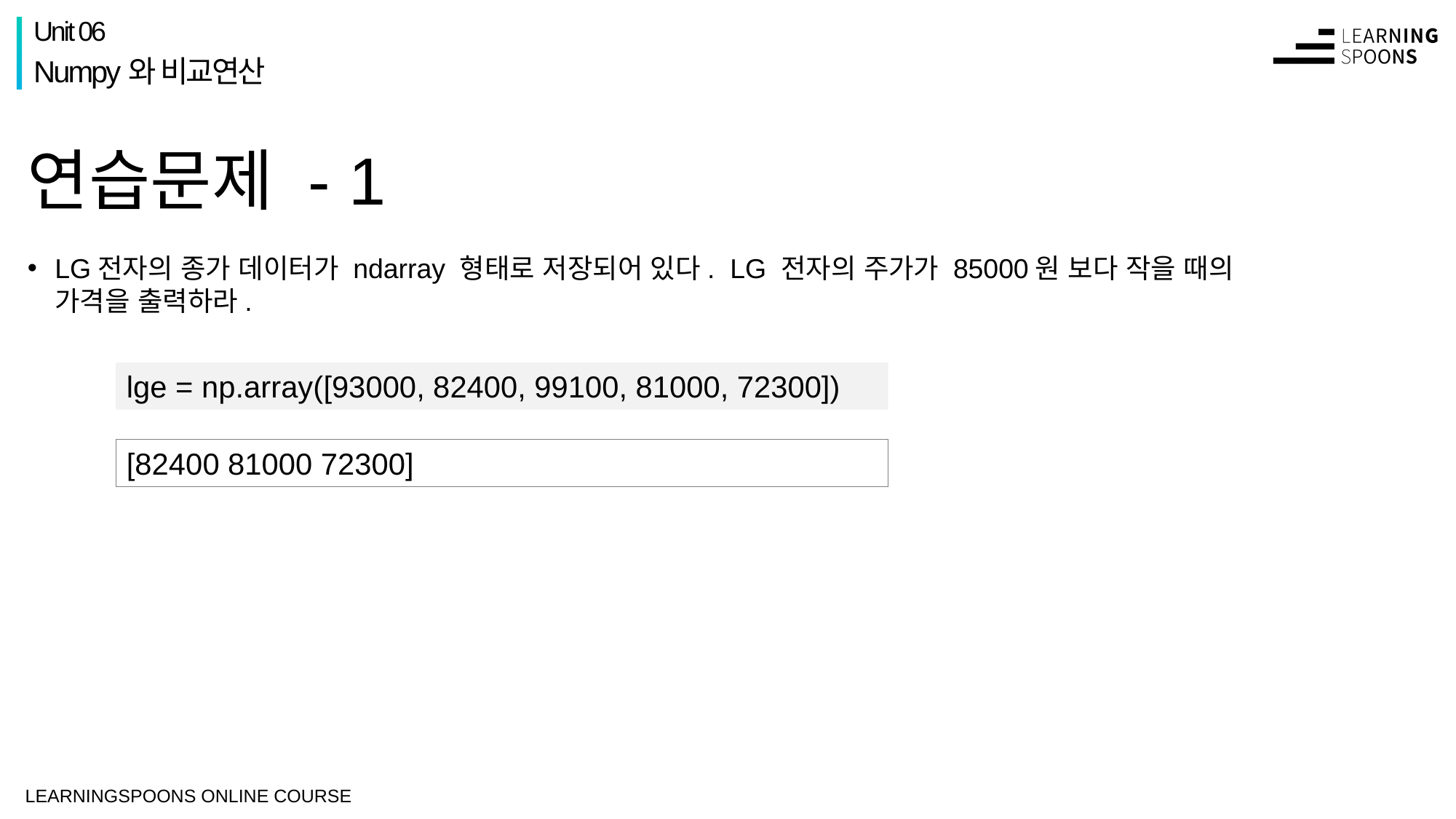

Unit 06
Numpy와 비교연산
# 연습문제 - 1
LG전자의 종가 데이터가 ndarray 형태로 저장되어 있다.  LG 전자의 주가가 85000원 보다 작을 때의 가격을 출력하라.
lge = np.array([93000, 82400, 99100, 81000, 72300])
[82400 81000 72300]